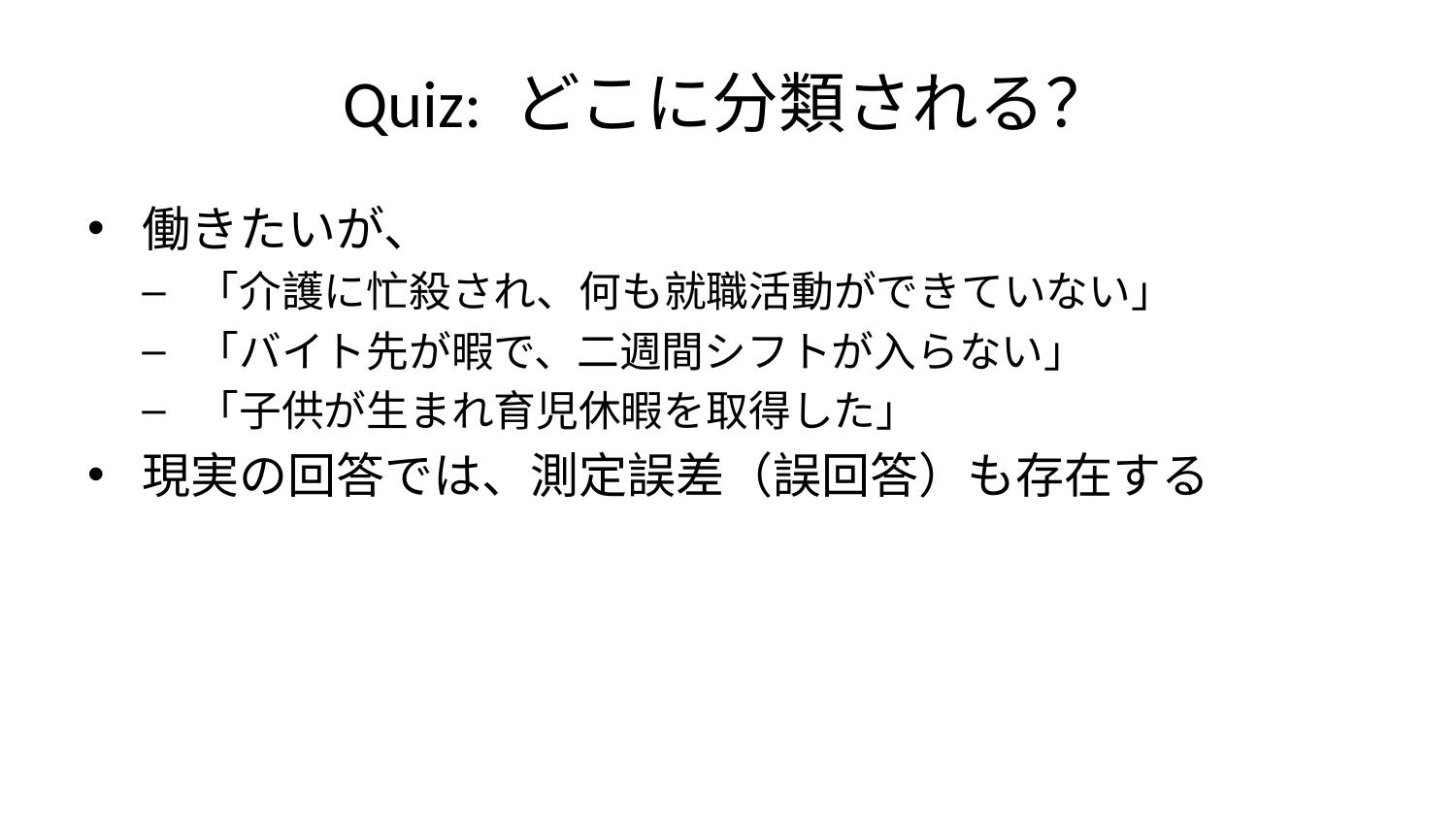

# Quiz: どこに分類される？
働きたいが、
「介護に忙殺され、何も就職活動ができていない」
「バイト先が暇で、二週間シフトが入らない」
「子供が生まれ育児休暇を取得した」
現実の回答では、測定誤差（誤回答）も存在する